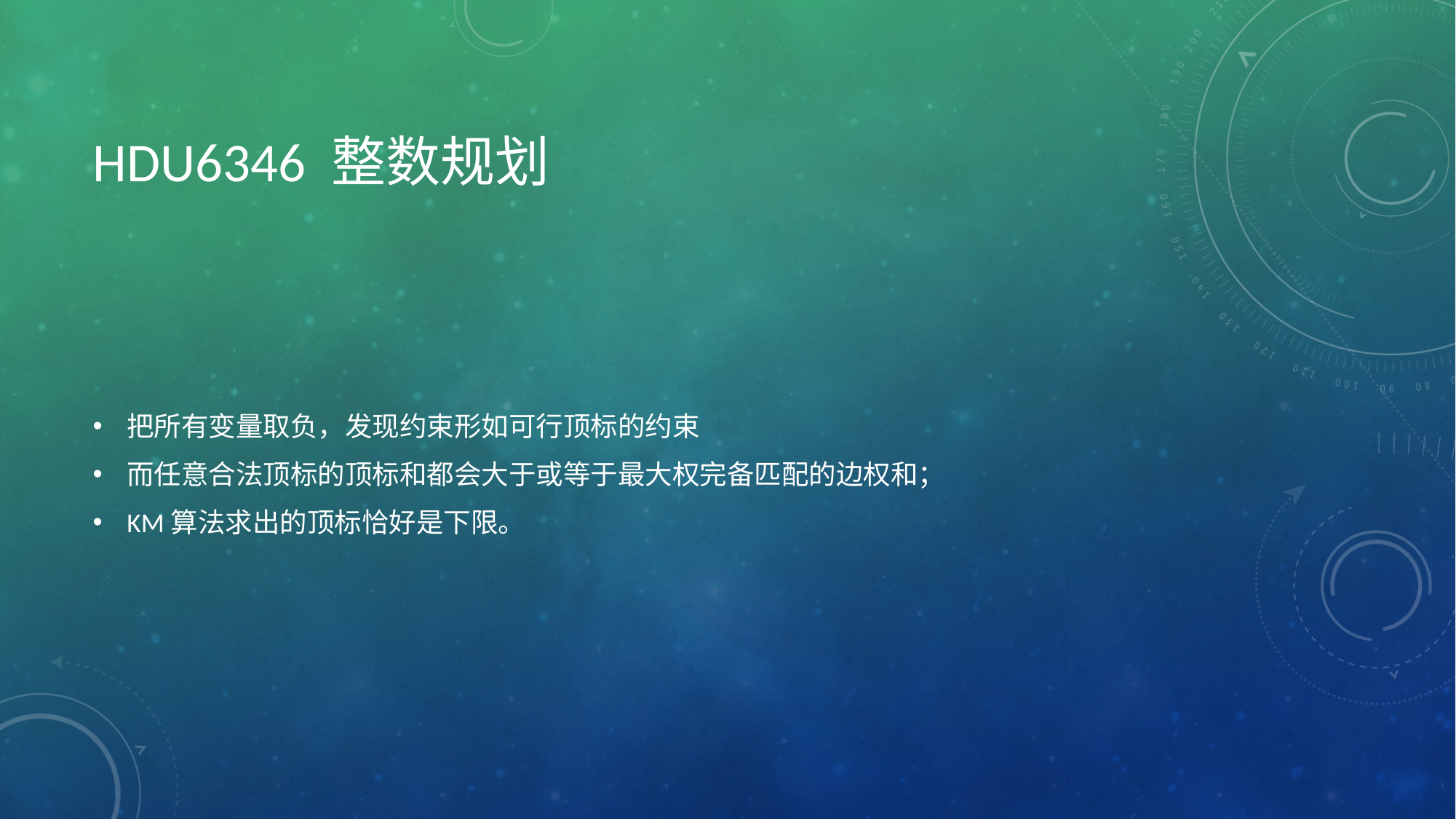

# HDU6346 整数规划
把所有变量取负，发现约束形如可行顶标的约束
而任意合法顶标的顶标和都会大于或等于最大权完备匹配的边权和；
KM算法求出的顶标恰好是下限。